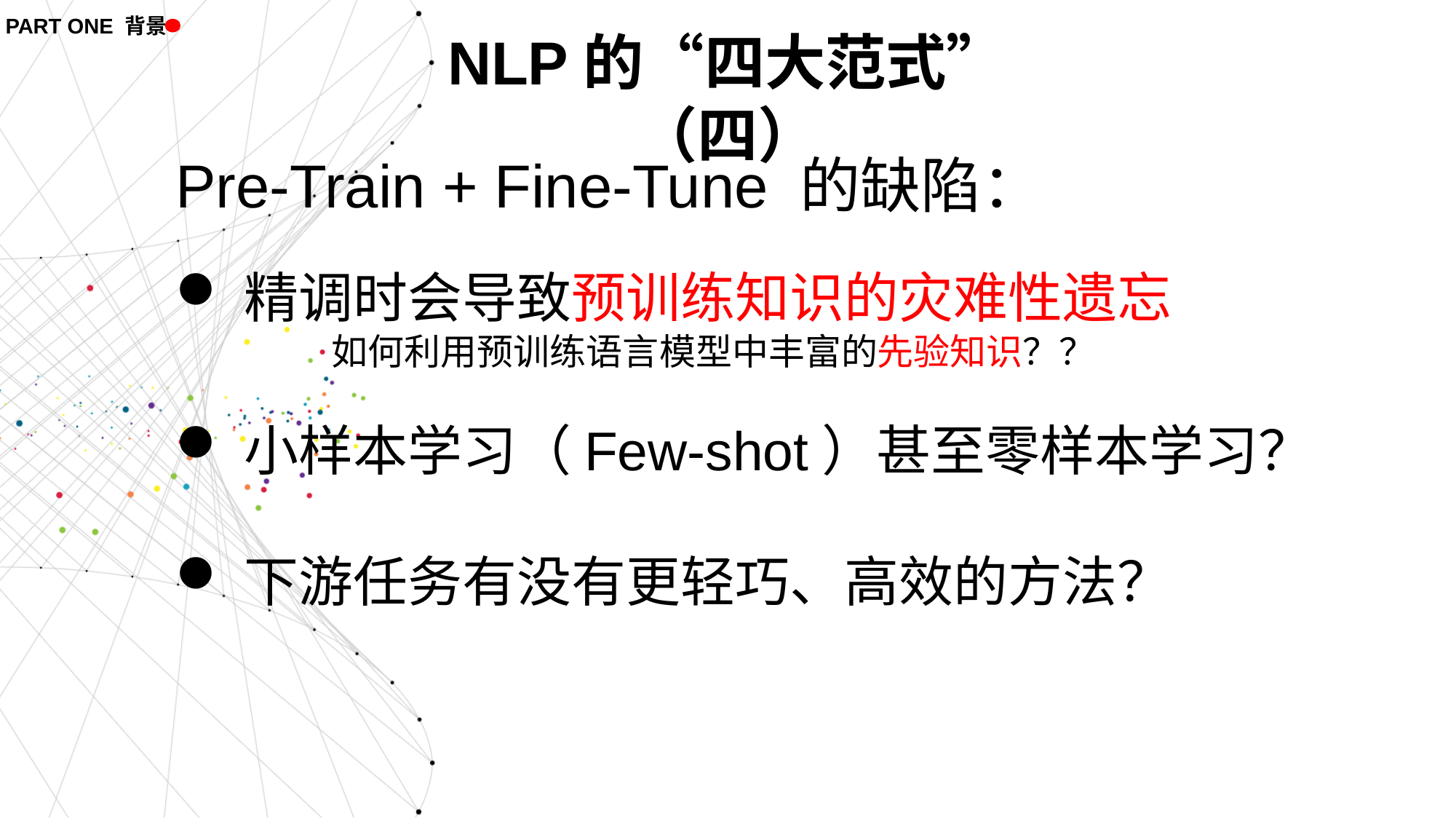

PART ONE 背景
NLP的“四大范式”（四）

Pre-Train + Fine-Tune 的缺陷：

精调时会导致预训练知识的灾难性遗忘
                  如何利用预训练语言模型中丰富的先验知识？？

小样本学习（Few-shot）甚至零样本学习？

下游任务有没有更轻巧、高效的方法？